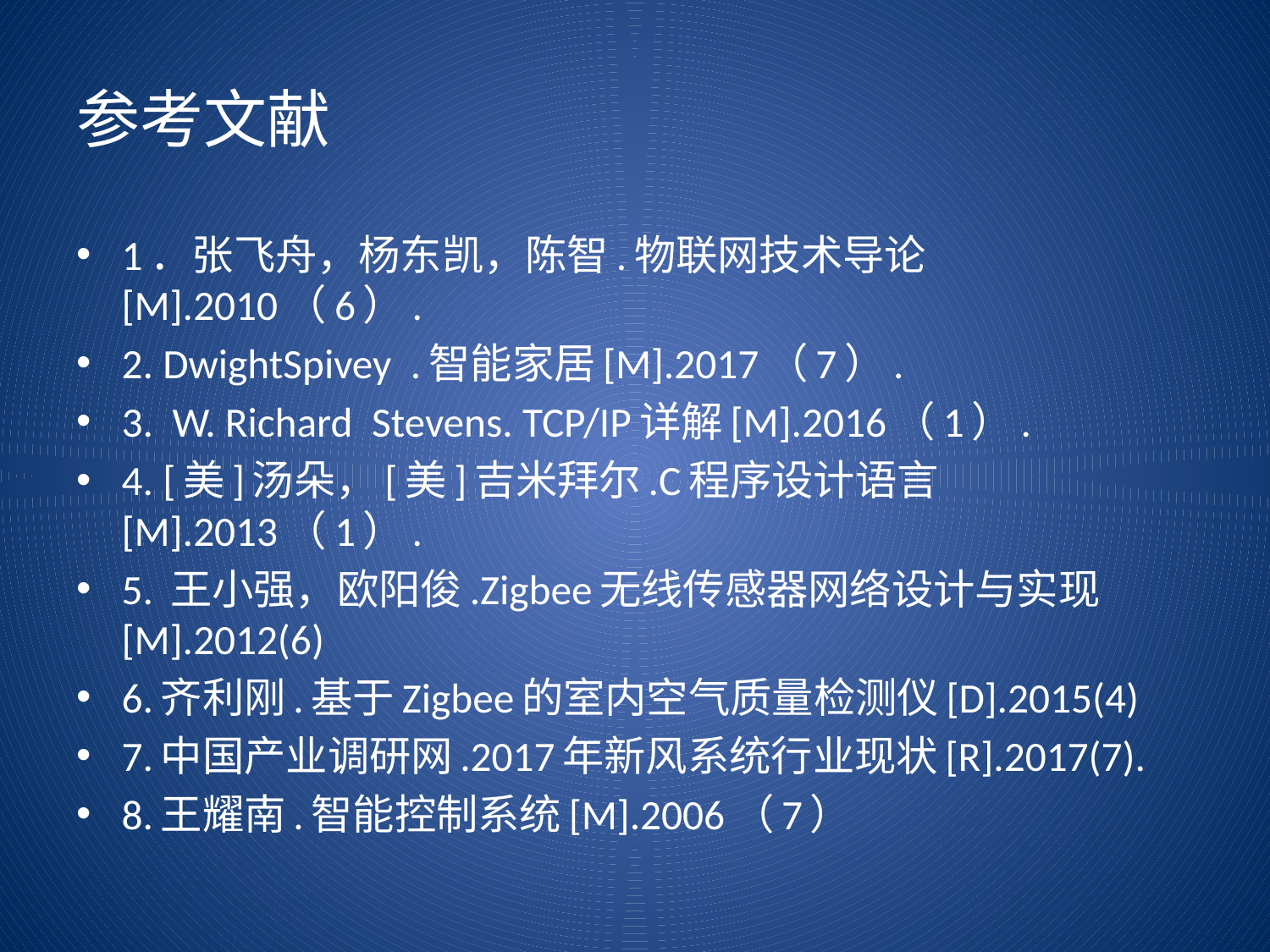

# 参考文献
1．张飞舟，杨东凯，陈智.物联网技术导论[M].2010（6）.
2. DwightSpivey  .智能家居[M].2017（7）.
3.  W. Richard  Stevens. TCP/IP详解[M].2016（1）.
4. [美]汤朵，[美]吉米拜尔.C程序设计语言[M].2013（1）.
5. 王小强，欧阳俊.Zigbee无线传感器网络设计与实现    [M].2012(6)
6.齐利刚.基于Zigbee的室内空气质量检测仪[D].2015(4)
7.中国产业调研网.2017年新风系统行业现状[R].2017(7).
8.王耀南.智能控制系统[M].2006（7）